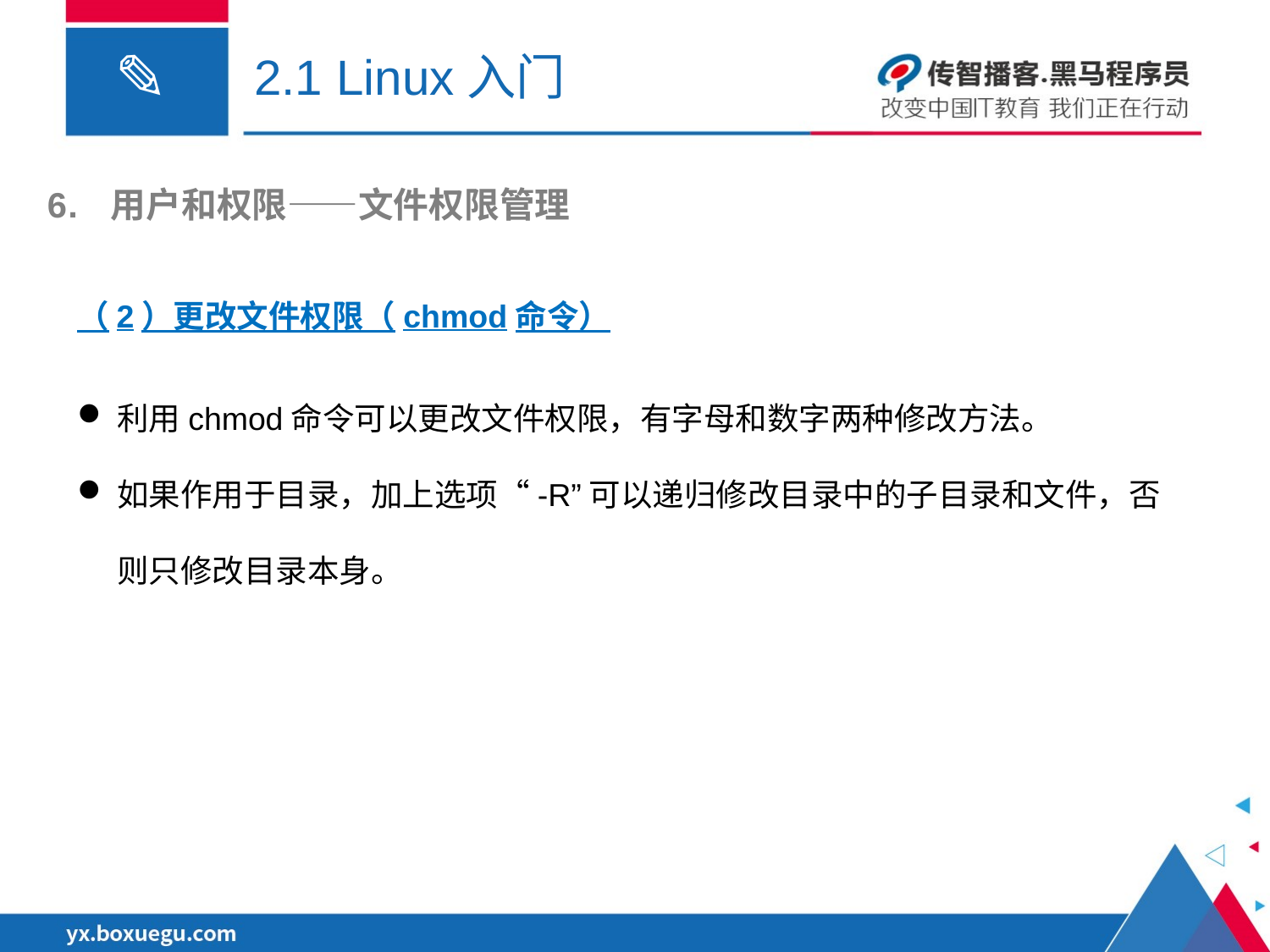

# 2.1 Linux入门
用户和权限——文件权限管理
（2）更改文件权限（chmod命令）
利用chmod命令可以更改文件权限，有字母和数字两种修改方法。
如果作用于目录，加上选项“-R”可以递归修改目录中的子目录和文件，否则只修改目录本身。